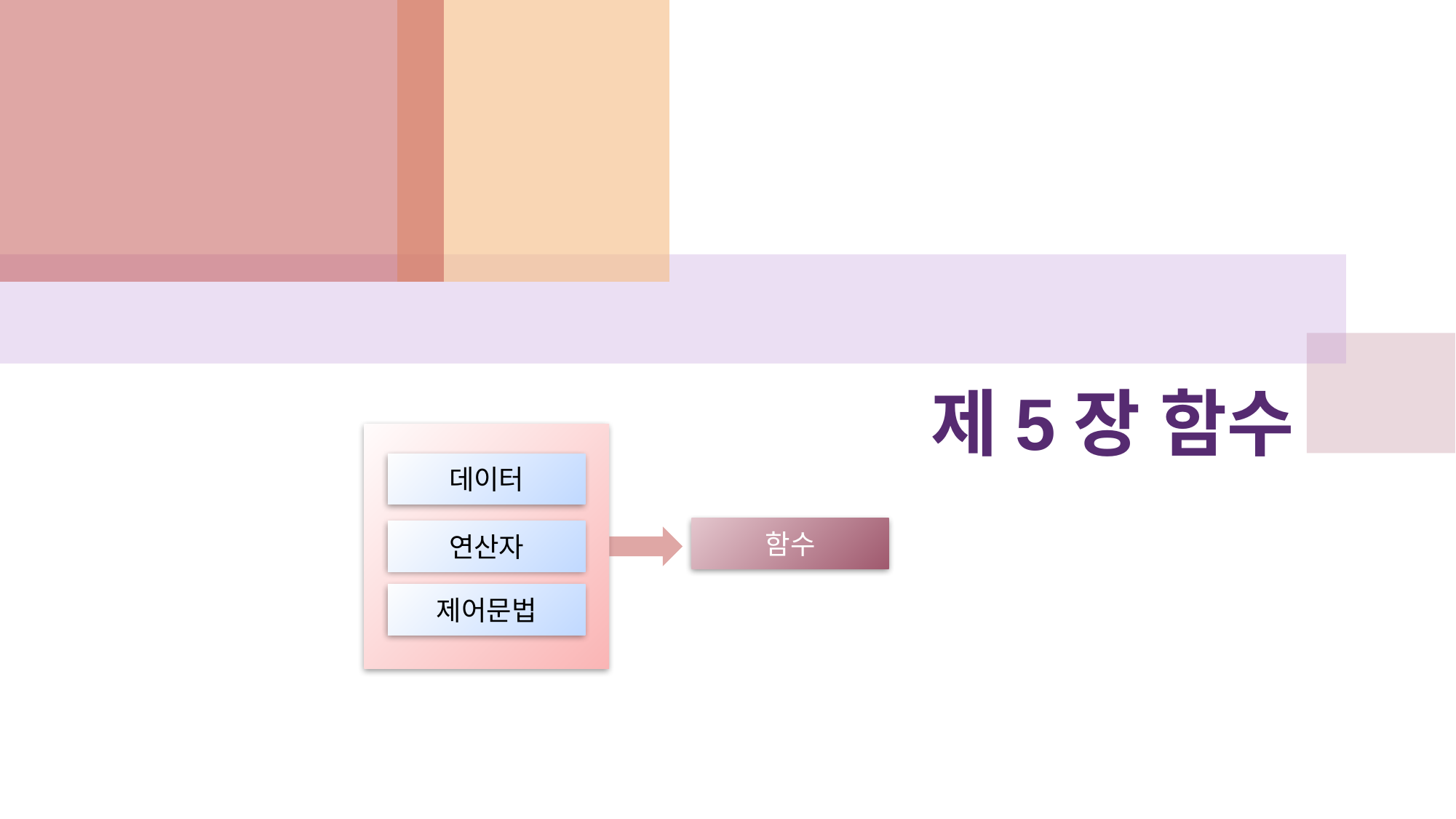

# 제5장 함수

데이터
함수
연산자

제어문법